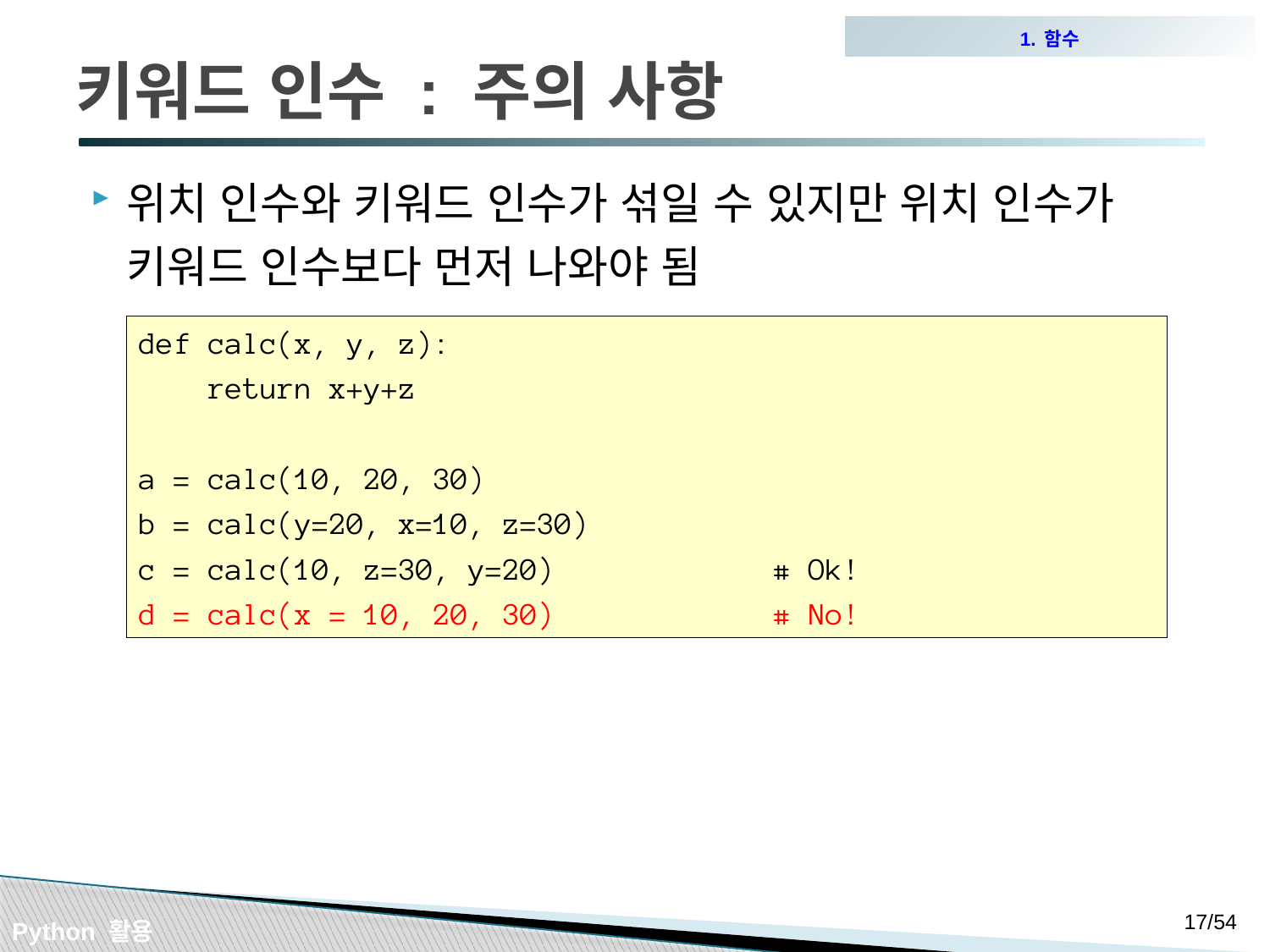

1. 함수
# 키워드 인수 : 주의 사항
위치 인수와 키워드 인수가 섞일 수 있지만 위치 인수가 키워드 인수보다 먼저 나와야 됨
def calc(x, y, z):
    return x+y+z

a = calc(10, 20, 30)
b = calc(y=20, x=10, z=30)
c = calc(10, z=30, y=20)		# Ok!
d = calc(x = 10, 20, 30)		# No!
17